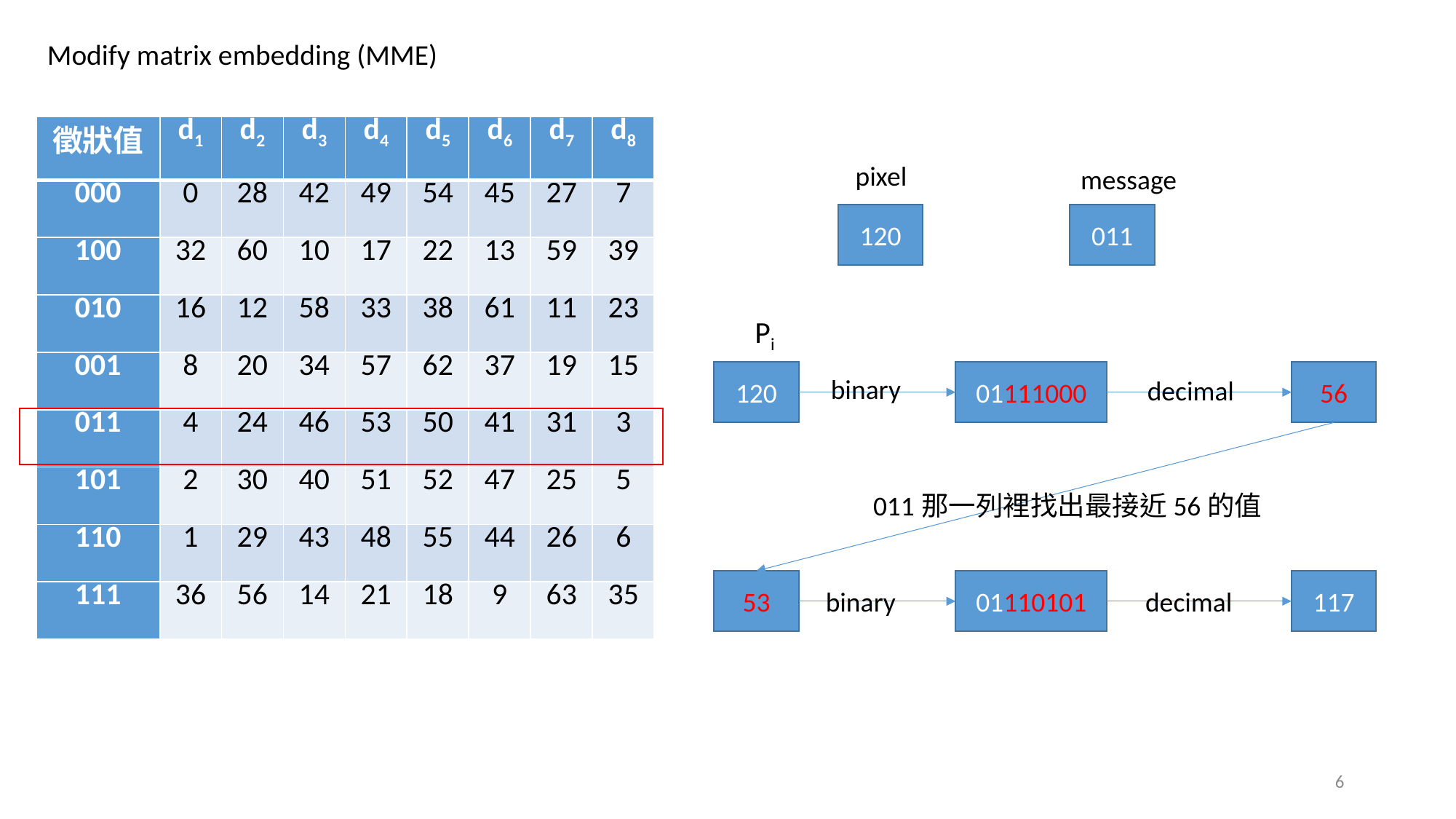

# Modify matrix embedding (MME)
| 徵狀值 | d1 | d2 | d3 | d4 | d5 | d6 | d7 | d8 |
| --- | --- | --- | --- | --- | --- | --- | --- | --- |
| 000 | 0 | 28 | 42 | 49 | 54 | 45 | 27 | 7 |
| 100 | 32 | 60 | 10 | 17 | 22 | 13 | 59 | 39 |
| 010 | 16 | 12 | 58 | 33 | 38 | 61 | 11 | 23 |
| 001 | 8 | 20 | 34 | 57 | 62 | 37 | 19 | 15 |
| 011 | 4 | 24 | 46 | 53 | 50 | 41 | 31 | 3 |
| 101 | 2 | 30 | 40 | 51 | 52 | 47 | 25 | 5 |
| 110 | 1 | 29 | 43 | 48 | 55 | 44 | 26 | 6 |
| 111 | 36 | 56 | 14 | 21 | 18 | 9 | 63 | 35 |
pixel
message
120
011
Pi

120
01111000
56
binary
decimal

011那一列裡找出最接近56的值
53
01110101
117
decimal
binary
6